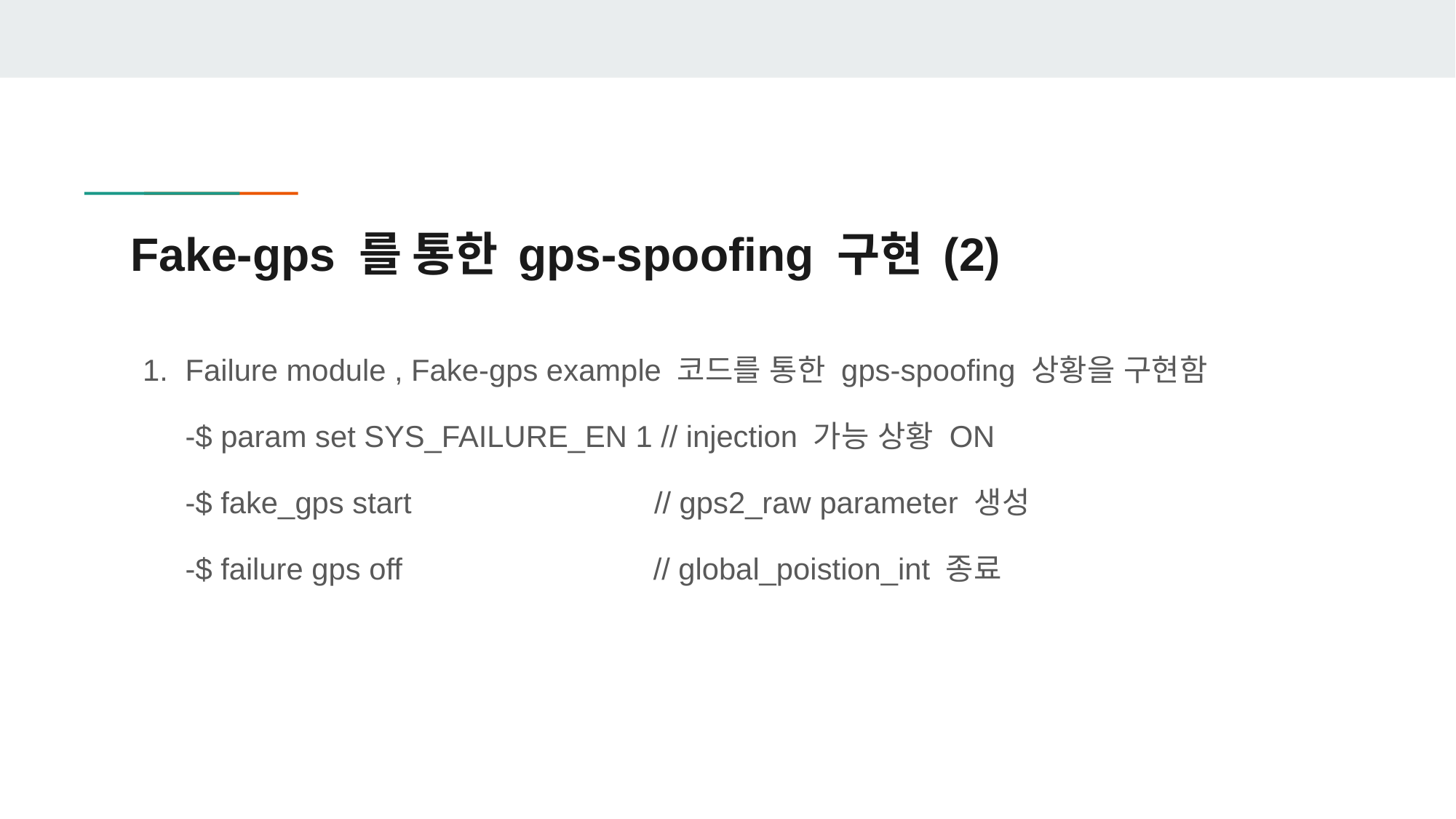

# Fake-gps 를 통한 gps-spoofing 구현 (2)
Failure module , Fake-gps example 코드를 통한 gps-spoofing 상황을 구현함
-$ param set SYS_FAILURE_EN 1 // injection 가능 상황 ON
-$ fake_gps start                             // gps2_raw parameter 생성
-$ failure gps off                              // global_poistion_int 종료